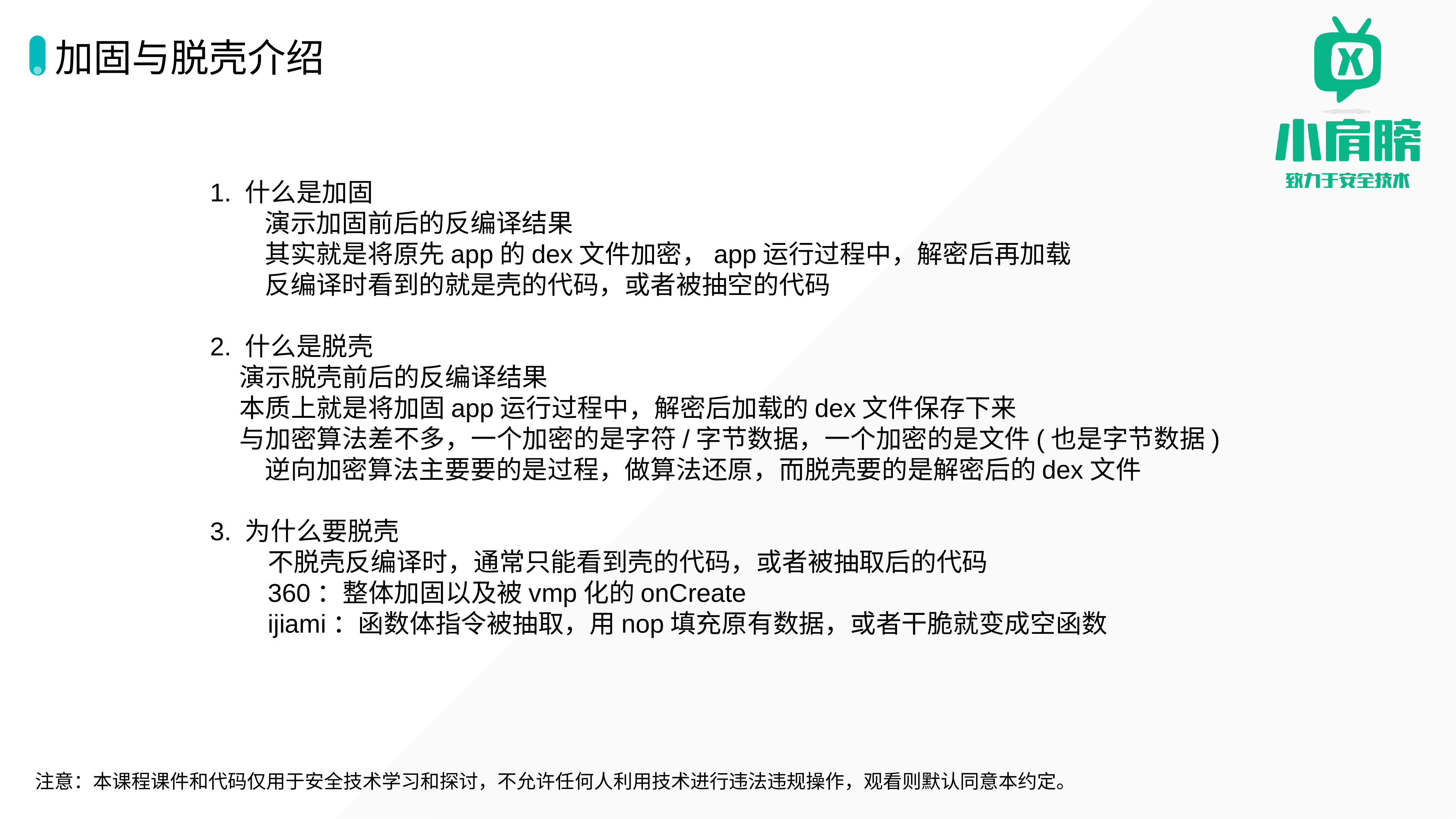

# 加固与脱壳介绍
1. 什么是加固
演示加固前后的反编译结果
其实就是将原先app的dex文件加密，app运行过程中，解密后再加载
反编译时看到的就是壳的代码，或者被抽空的代码

2. 什么是脱壳
    演示脱壳前后的反编译结果
    本质上就是将加固app运行过程中，解密后加载的dex文件保存下来
    与加密算法差不多，一个加密的是字符/字节数据，一个加密的是文件(也是字节数据)
逆向加密算法主要要的是过程，做算法还原，而脱壳要的是解密后的dex文件

3. 为什么要脱壳
不脱壳反编译时，通常只能看到壳的代码，或者被抽取后的代码
360：整体加固以及被vmp化的onCreate
ijiami：函数体指令被抽取，用nop填充原有数据，或者干脆就变成空函数